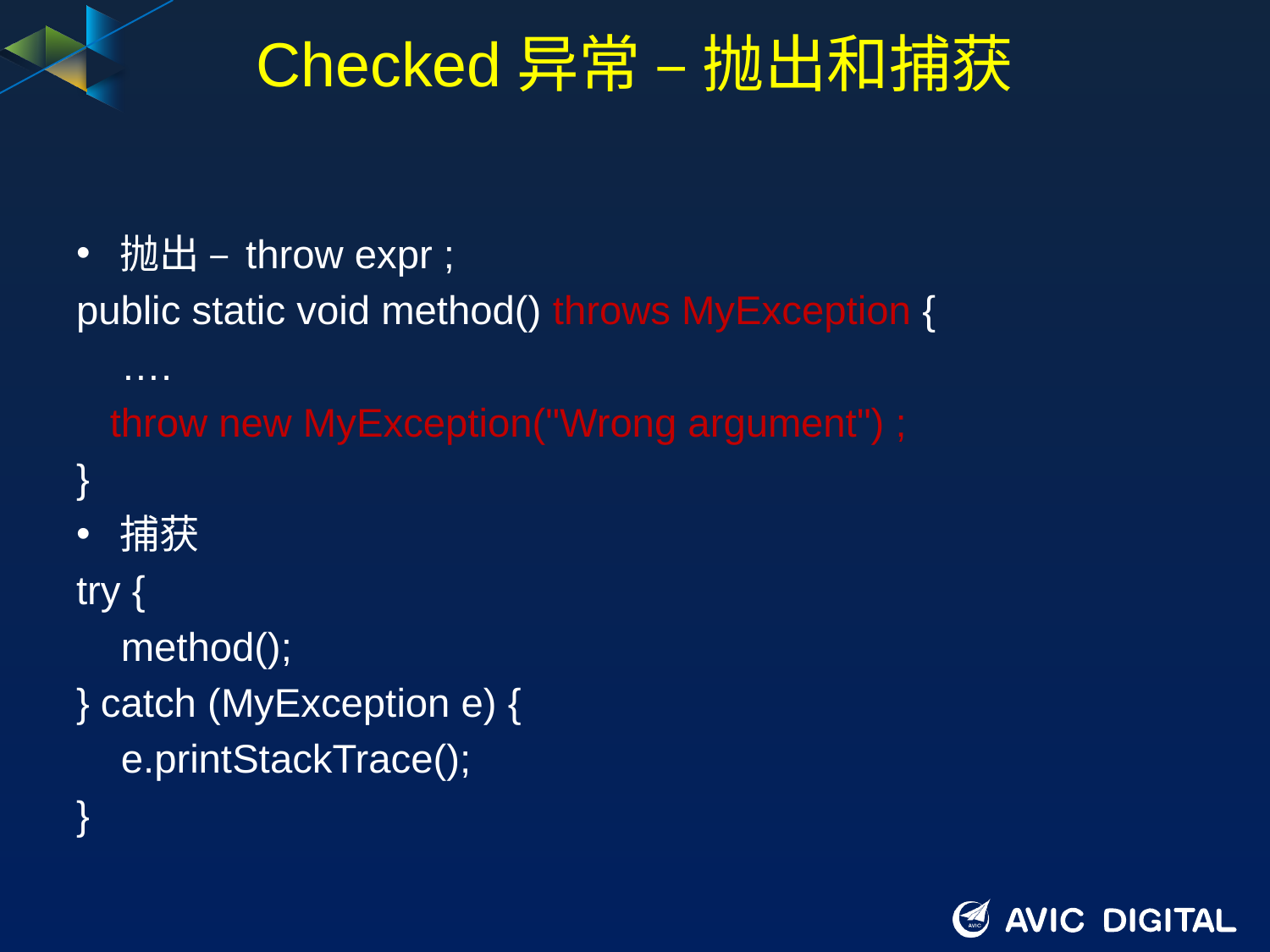

# Checked异常 – 抛出和捕获
抛出 – throw expr ;
public static void method() throws MyException {
    ….
   throw new MyException("Wrong argument") ;
}
捕获
try {
    method();
} catch (MyException e) {
    e.printStackTrace();
}